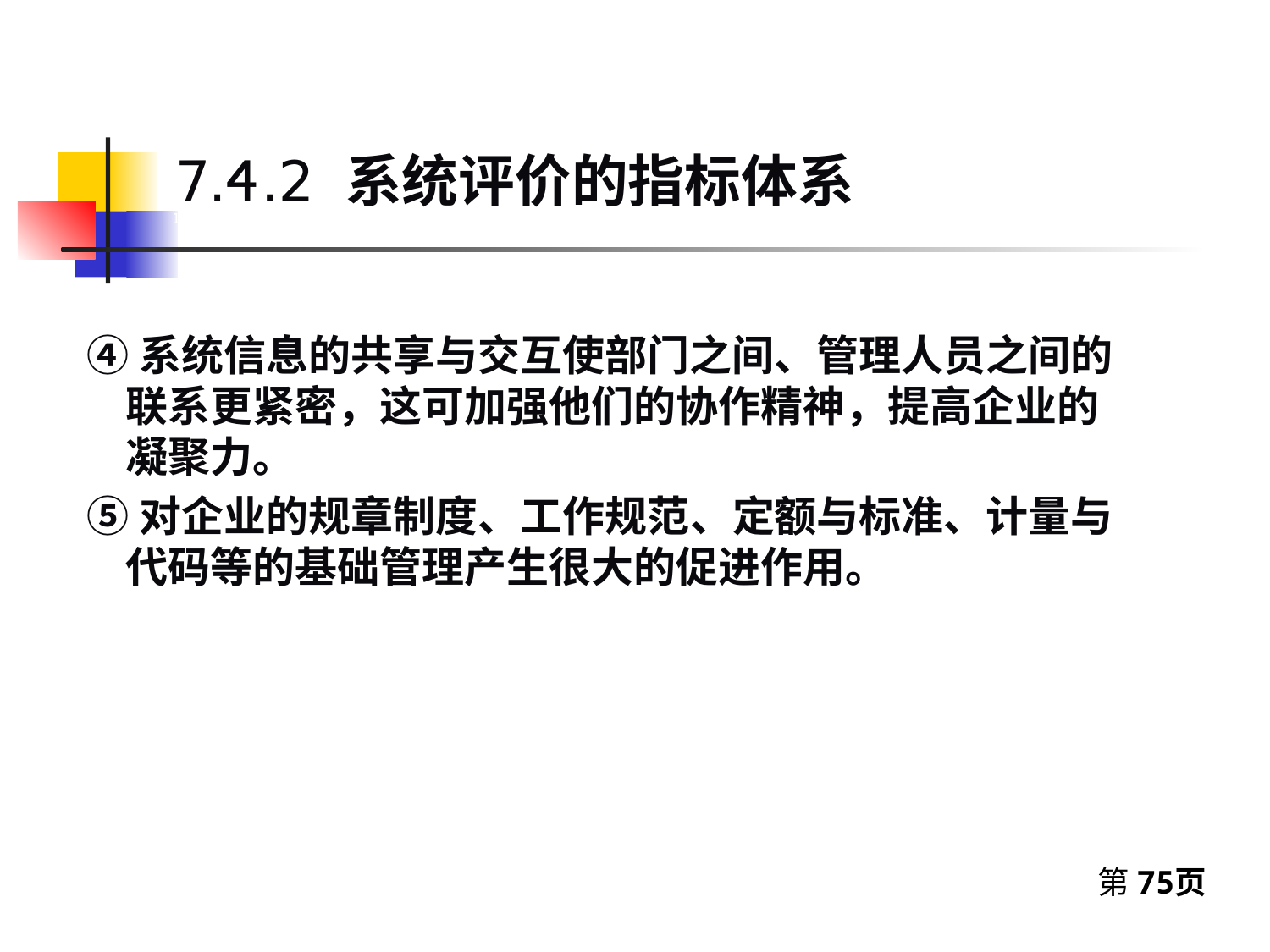

# 1.5.4MIS的结构
7.4.2 系统评价的指标体系

④系统信息的共享与交互使部门之间、管理人员之间的联系更紧密，这可加强他们的协作精神，提高企业的凝聚力。
⑤对企业的规章制度、工作规范、定额与标准、计量与代码等的基础管理产生很大的促进作用。